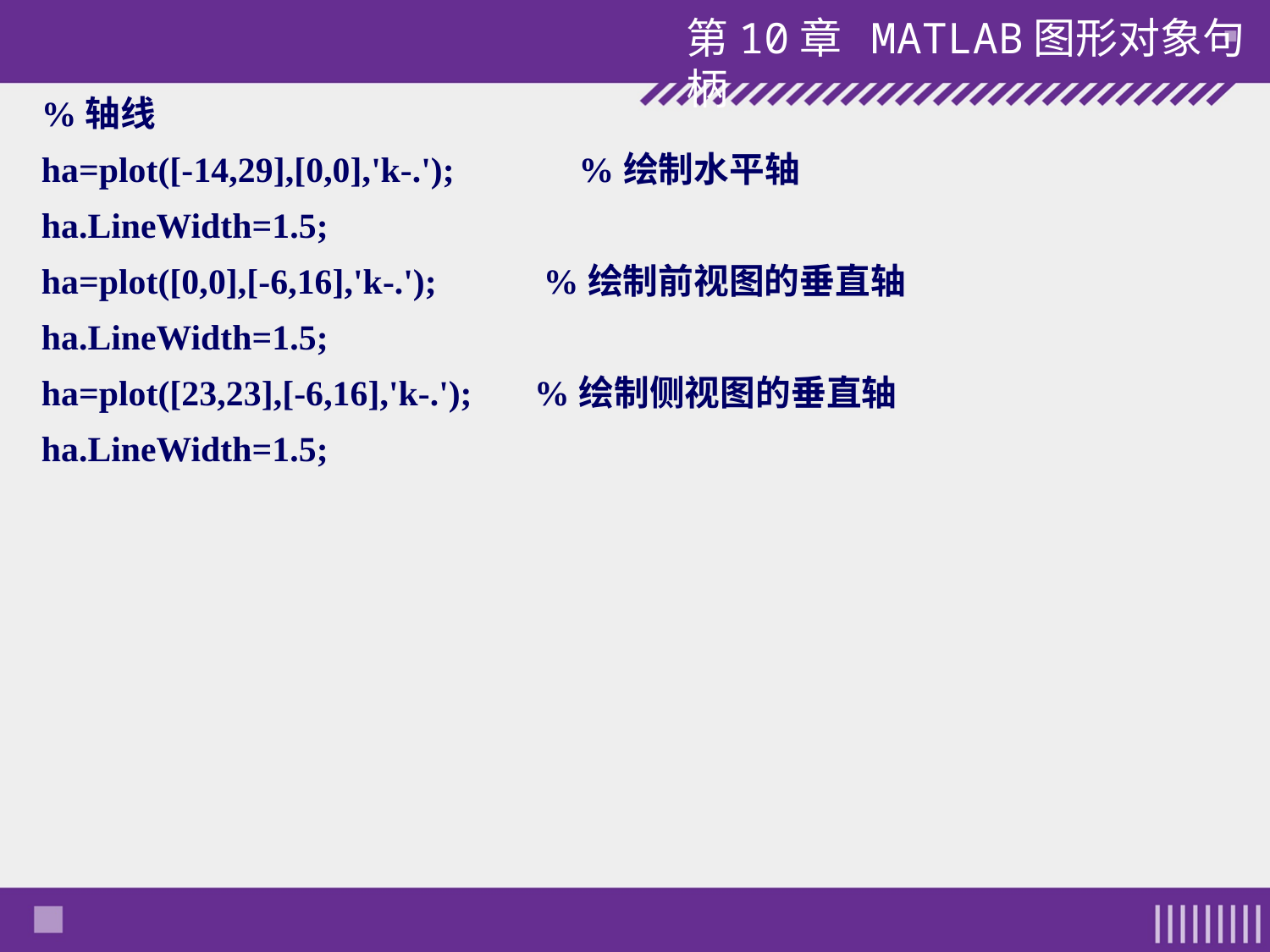

%轴线
ha=plot([-14,29],[0,0],'k-.');              %绘制水平轴
ha.LineWidth=1.5;
ha=plot([0,0],[-6,16],'k-.');            %绘制前视图的垂直轴
ha.LineWidth=1.5;
ha=plot([23,23],[-6,16],'k-.');       %绘制侧视图的垂直轴
ha.LineWidth=1.5;